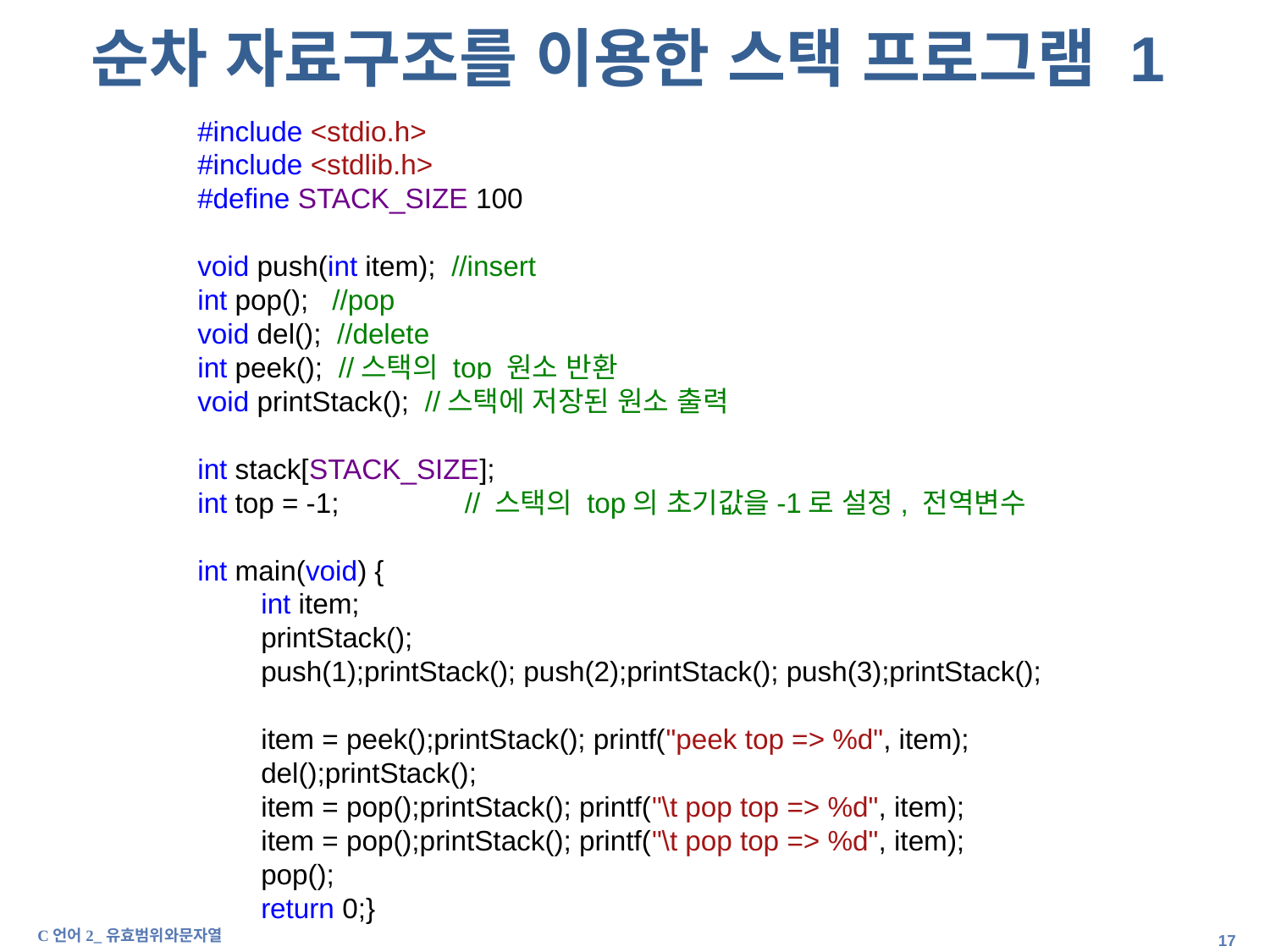

# 순차 자료구조를 이용한 스택 프로그램 1
#include <stdio.h>
#include <stdlib.h>
#define STACK_SIZE 100

void push(int item);  //insert
int pop();   //pop
void del();  //delete
int peek();  //스택의 top 원소 반환
void printStack();  //스택에 저장된 원소 출력

int stack[STACK_SIZE];
int top = -1;                // 스택의 top의 초기값을-1로 설정, 전역변수

int main(void) {
int item;
printStack();
push(1);printStack(); push(2);printStack(); push(3);printStack();

item = peek();printStack(); printf("peek top => %d", item);
del();printStack();
item = pop();printStack(); printf("\t pop top => %d", item);
item = pop();printStack(); printf("\t pop top => %d", item);
pop();
return 0;}
C언어2_유효범위와문자열
17